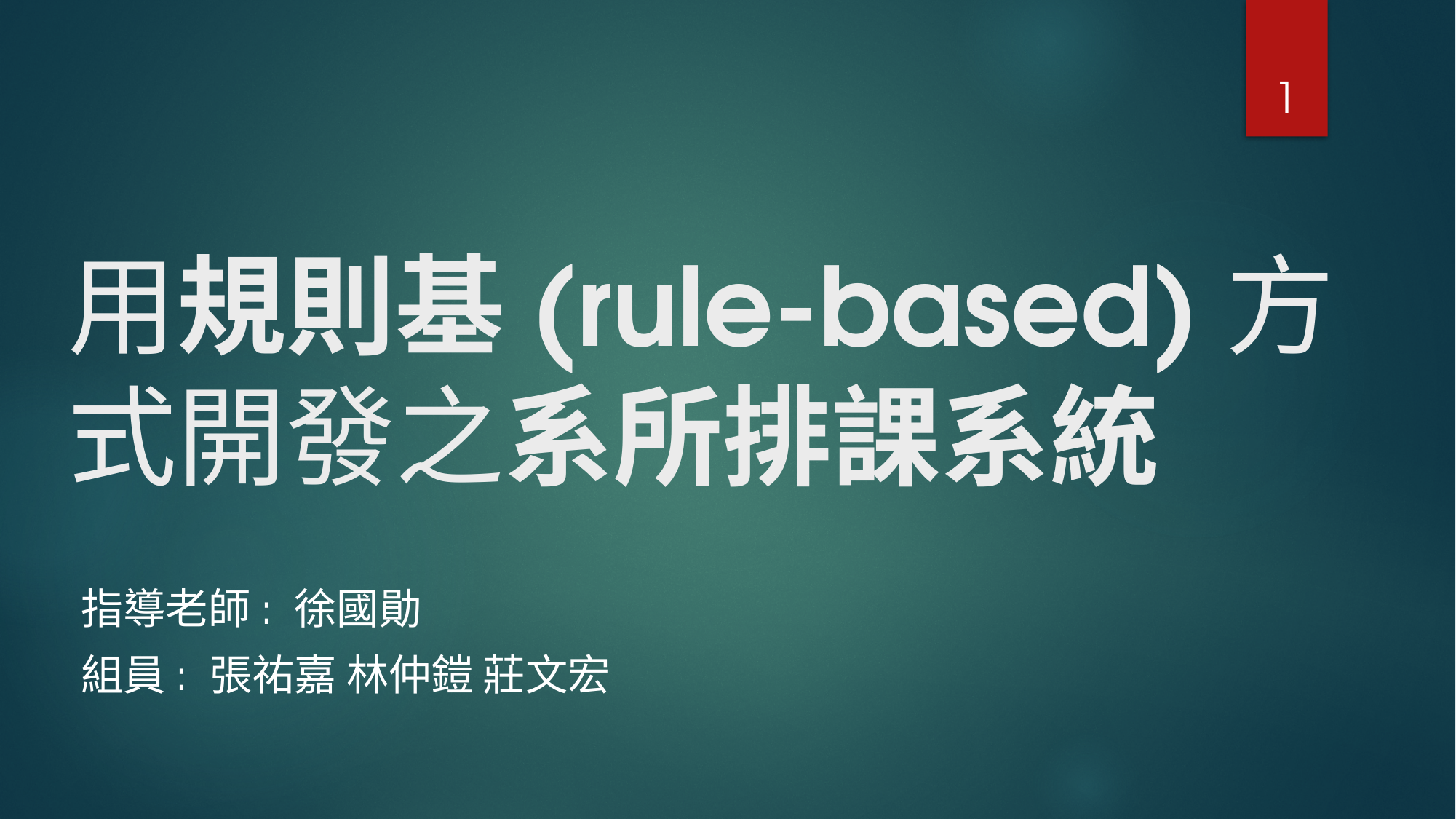

1
# 用規則基(rule-based)方式開發之系所排課系統
指導老師: 徐國勛
組員: 張祐嘉 林仲鎧 莊文宏